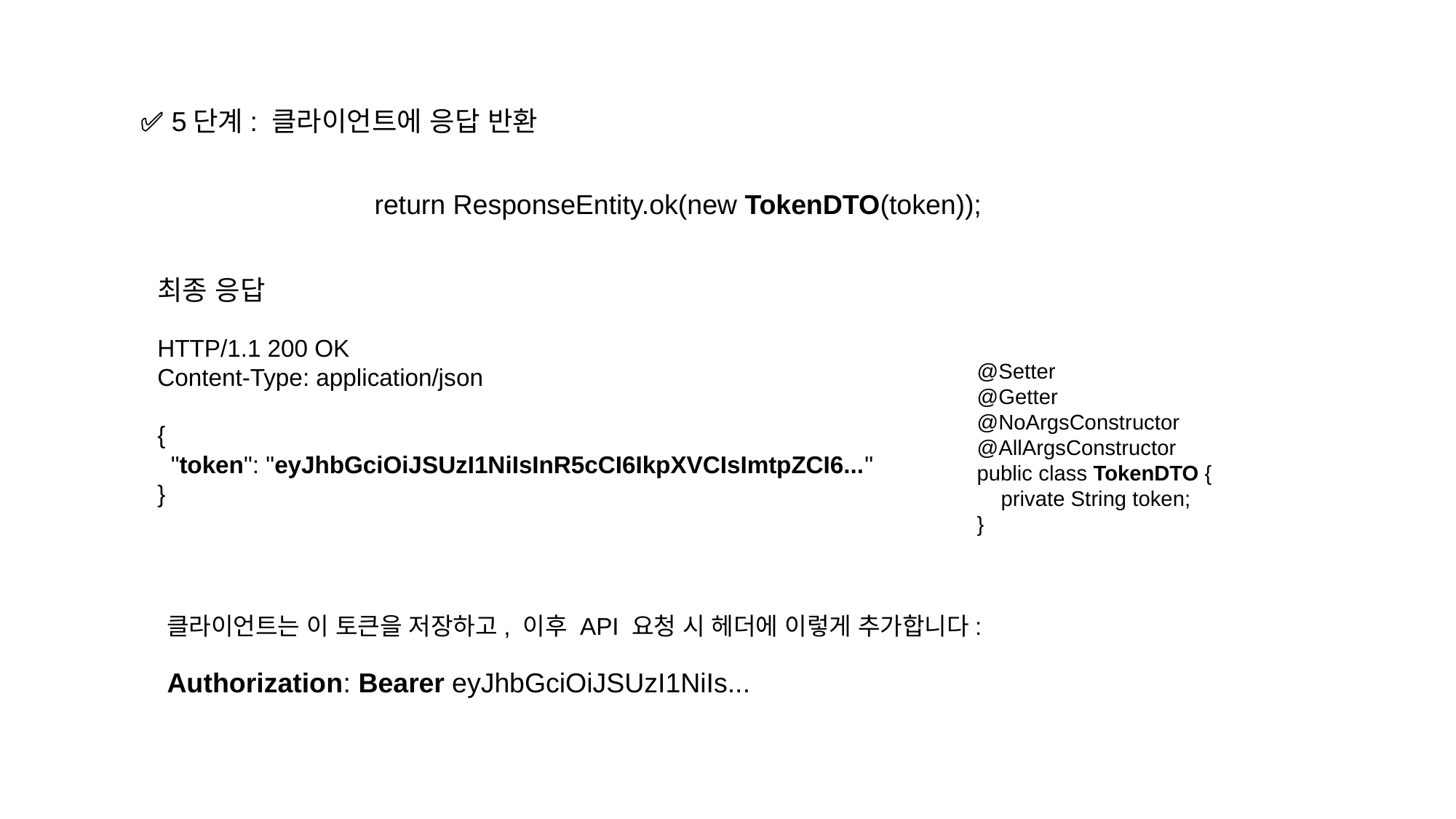

✅ 5단계: 클라이언트에 응답 반환
return ResponseEntity.ok(new TokenDTO(token));
최종 응답
HTTP/1.1 200 OK
Content-Type: application/json

{
  "token": "eyJhbGciOiJSUzI1NiIsInR5cCI6IkpXVCIsImtpZCI6..."
}
@Setter
@Getter
@NoArgsConstructor
@AllArgsConstructor
public class TokenDTO {
    private String token;
}
클라이언트는 이 토큰을 저장하고, 이후 API 요청 시 헤더에 이렇게 추가합니다:
Authorization: Bearer eyJhbGciOiJSUzI1NiIs...